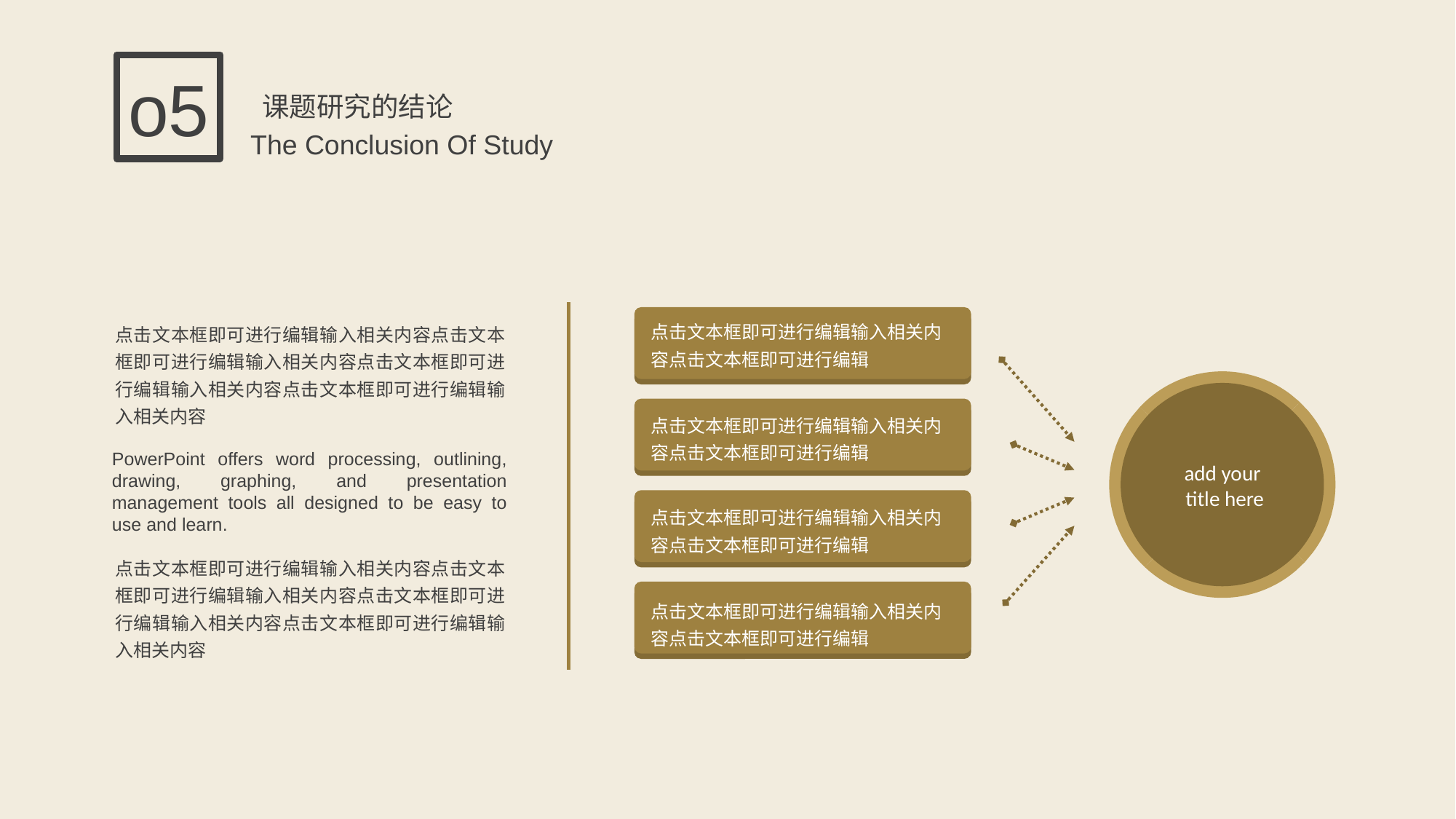

课题研究的结论

o5
The Conclusion Of Study

点击文本框即可进行编辑输入相关内容点击文本框即可进行编辑

点击文本框即可进行编辑输入相关内容点击文本框即可进行编辑输入相关内容点击文本框即可进行编辑输入相关内容点击文本框即可进行编辑输入相关内容

点击文本框即可进行编辑输入相关内容点击文本框即可进行编辑

PowerPoint offers word processing, outlining, drawing, graphing, and presentation management tools all designed to be easy to use and learn.
add your
 title here

点击文本框即可进行编辑输入相关内容点击文本框即可进行编辑
点击文本框即可进行编辑输入相关内容点击文本框即可进行编辑输入相关内容点击文本框即可进行编辑输入相关内容点击文本框即可进行编辑输入相关内容

点击文本框即可进行编辑输入相关内容点击文本框即可进行编辑